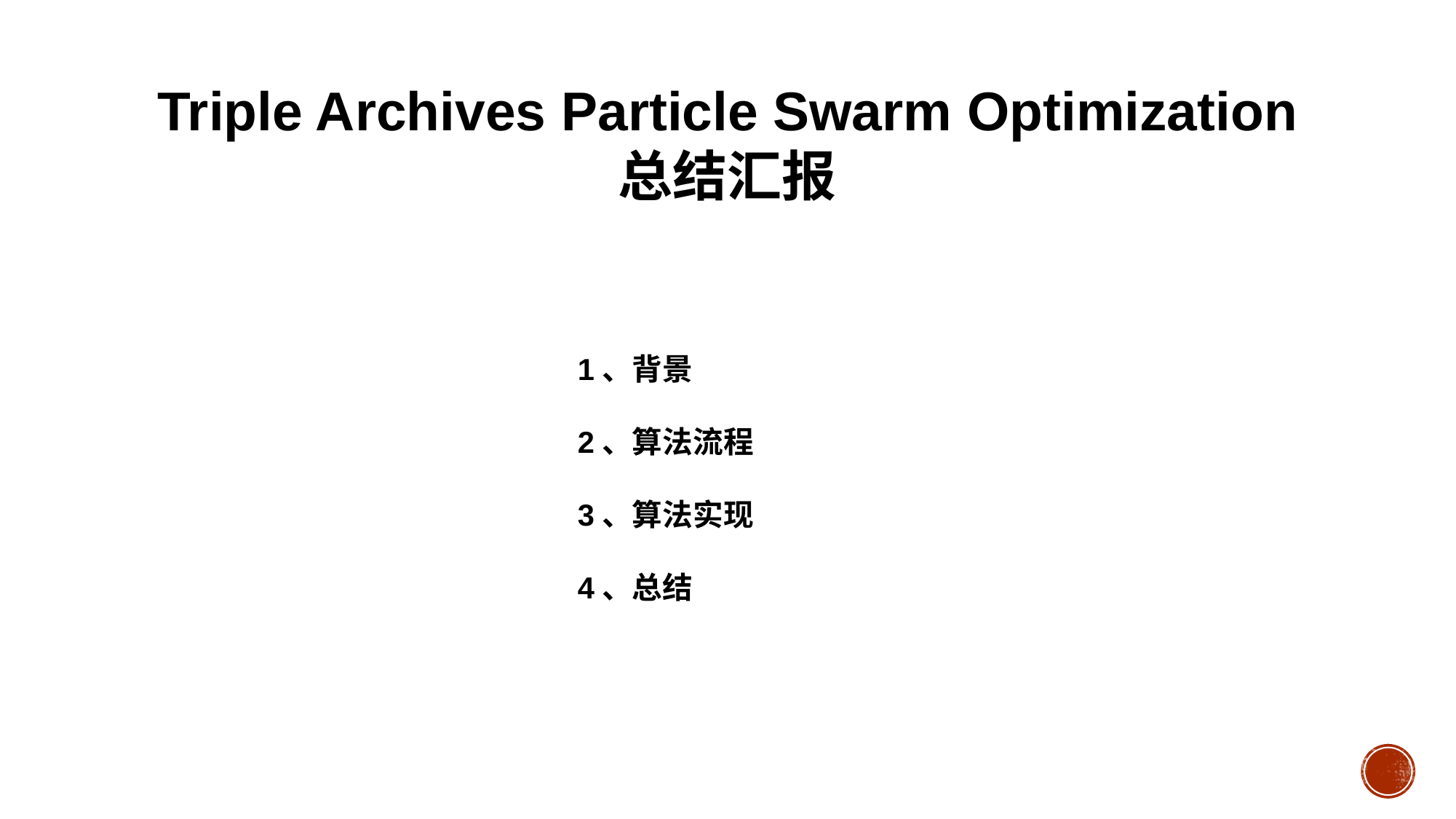

Triple Archives Particle Swarm Optimization
总结汇报
1、背景
2、算法流程
3、算法实现
4、总结